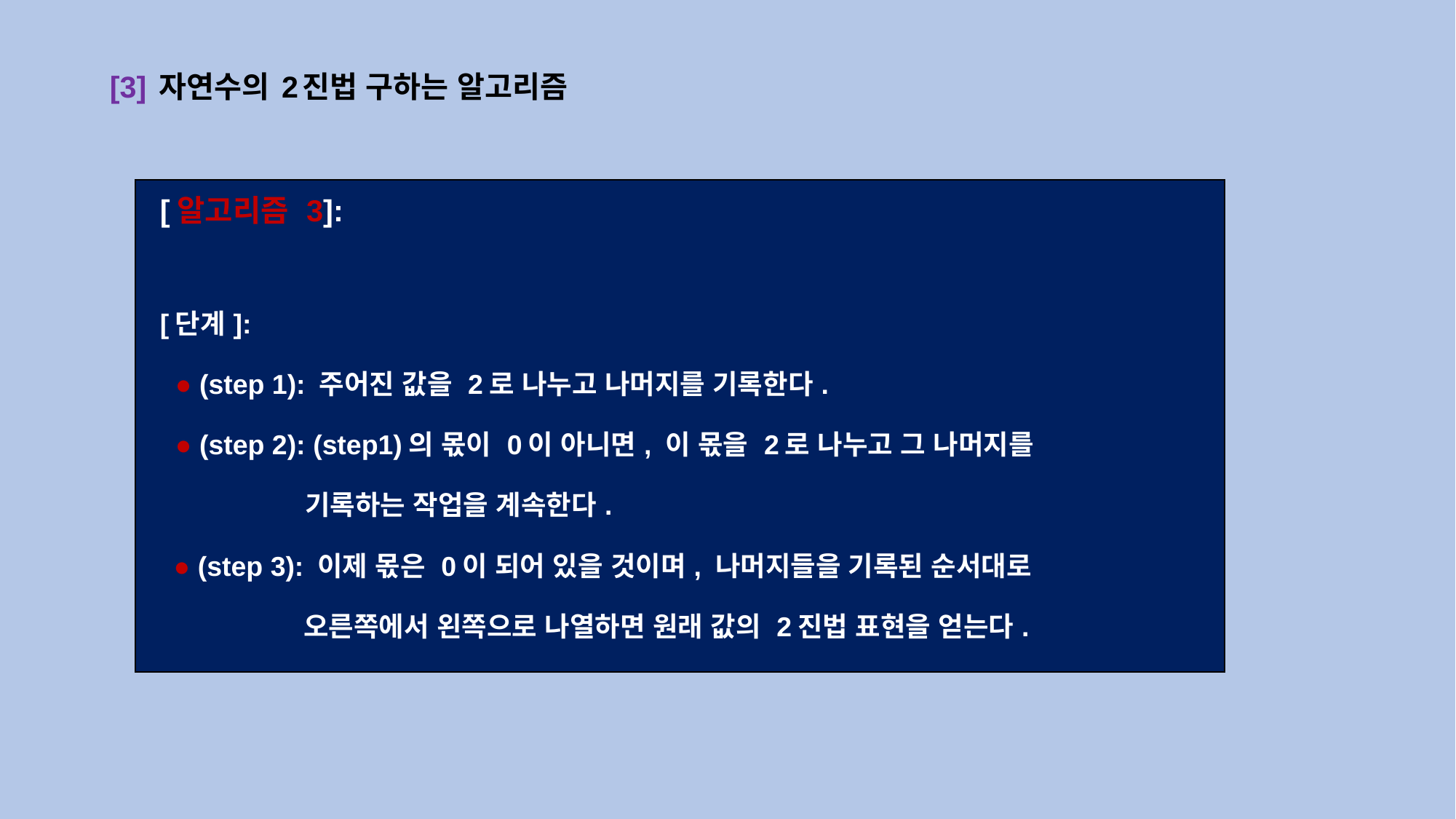

# [3] 자연수의 2진법 구하는 알고리즘
| [알고리즘 3]:   [단계]: ● (step 1): 주어진 값을 2로 나누고 나머지를 기록한다. ● (step 2): (step1)의 몫이 0이 아니면, 이 몫을 2로 나누고 그 나머지를 기록하는 작업을 계속한다. ● (step 3): 이제 몫은 0이 되어 있을 것이며, 나머지들을 기록된 순서대로 오른쪽에서 왼쪽으로 나열하면 원래 값의 2진법 표현을 얻는다. |
| --- |